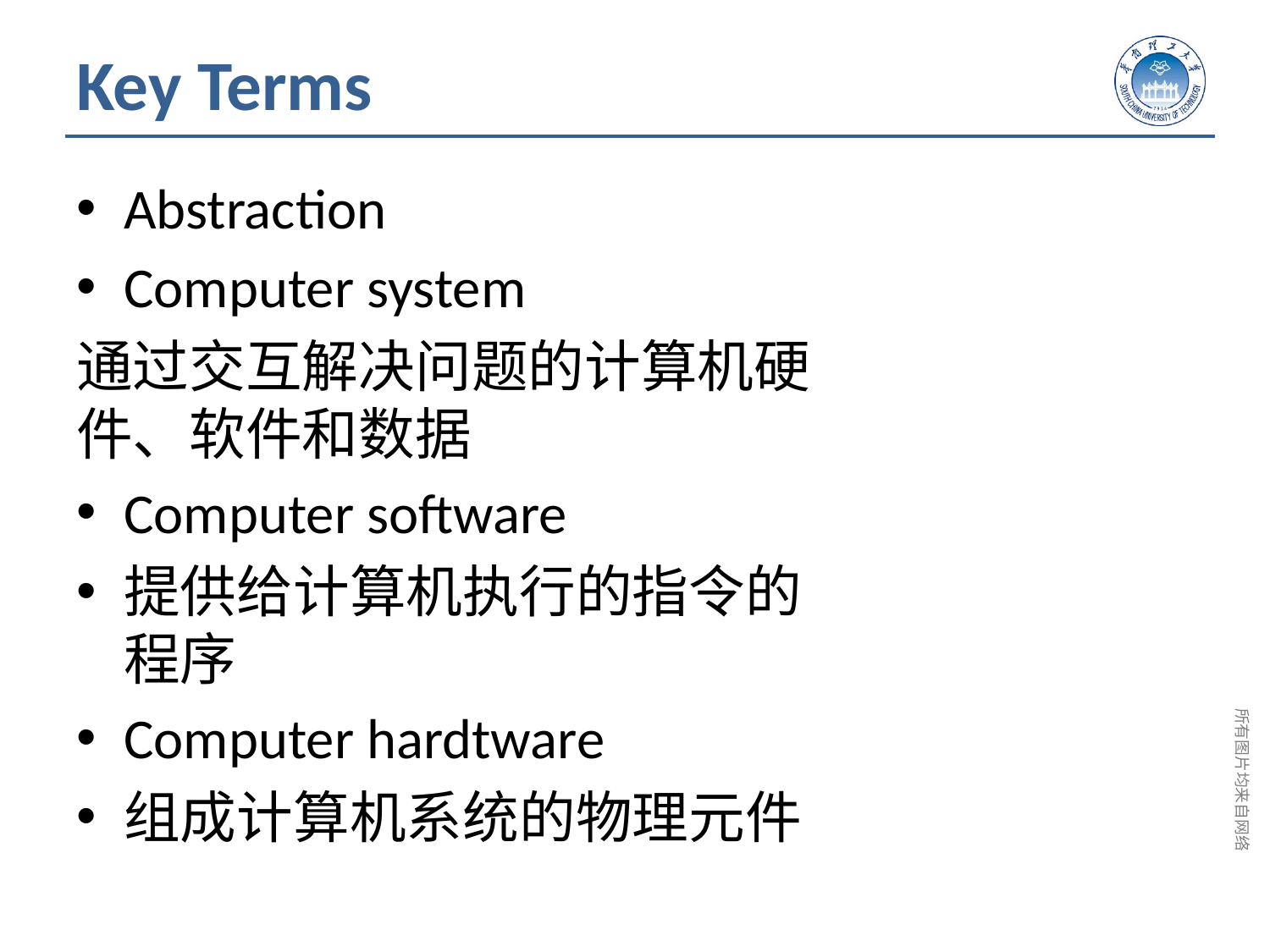

# Key Terms
Abstraction
Computer system
通过交互解决问题的计算机硬件、软件和数据
Computer software
提供给计算机执行的指令的程序
Computer hardtware
组成计算机系统的物理元件